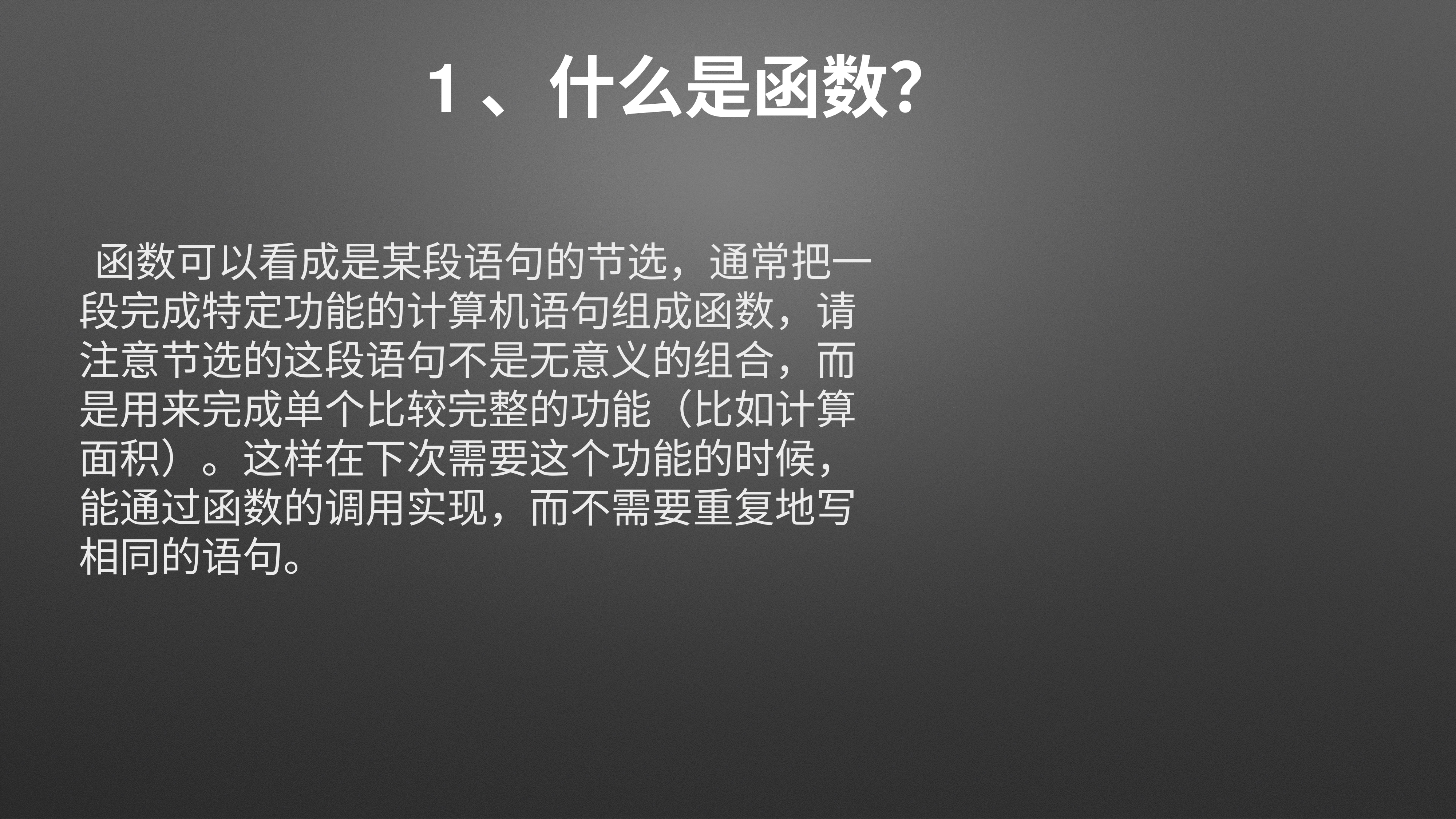

# 1、什么是函数？
函数可以看成是某段语句的节选，通常把一段完成特定功能的计算机语句组成函数，请注意节选的这段语句不是无意义的组合，而是用来完成单个比较完整的功能（比如计算面积）。这样在下次需要这个功能的时候，能通过函数的调用实现，而不需要重复地写相同的语句。